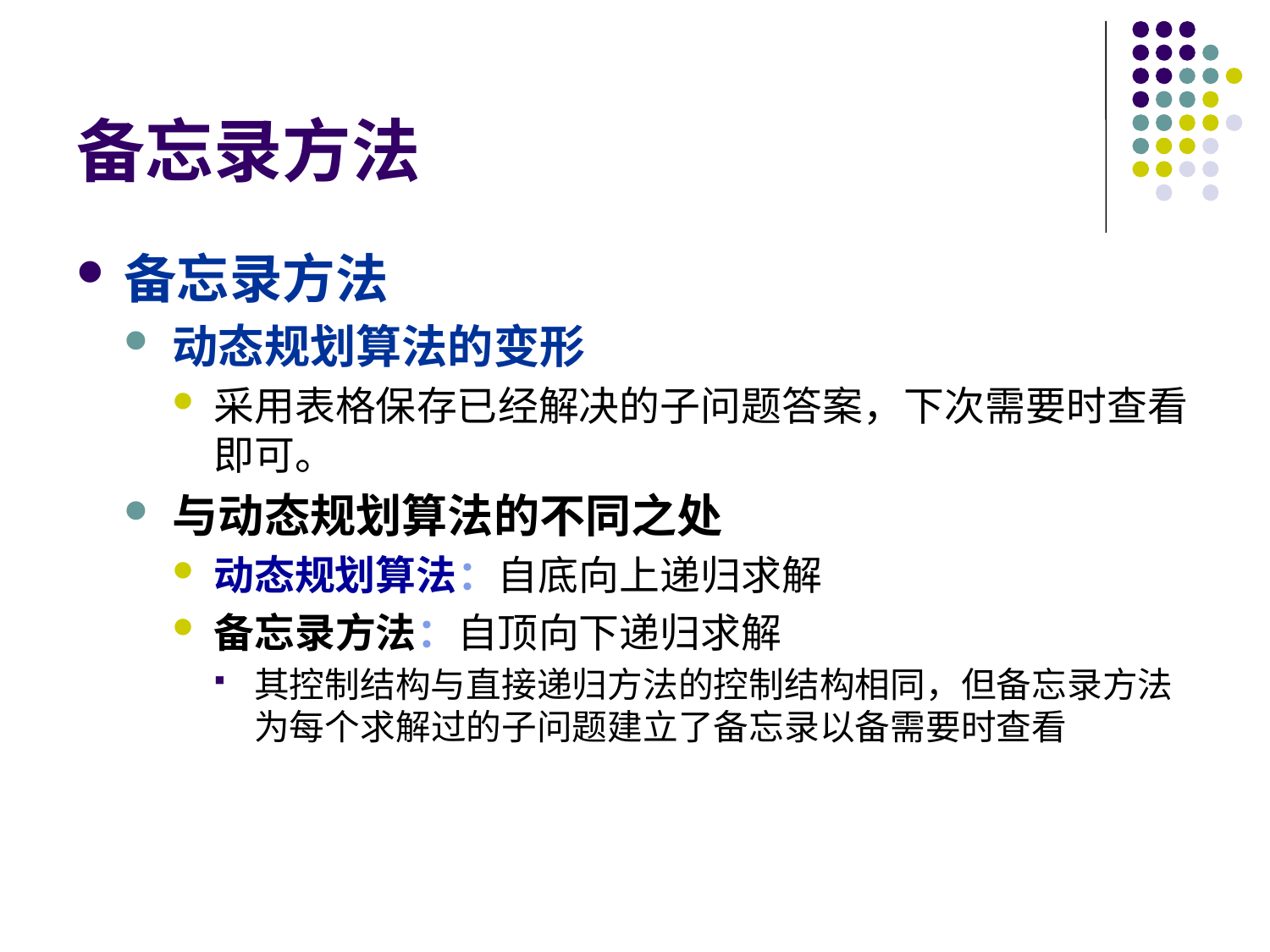

# 备忘录方法
备忘录方法
动态规划算法的变形
采用表格保存已经解决的子问题答案，下次需要时查看即可。
与动态规划算法的不同之处
动态规划算法：自底向上递归求解
备忘录方法：自顶向下递归求解
其控制结构与直接递归方法的控制结构相同，但备忘录方法为每个求解过的子问题建立了备忘录以备需要时查看